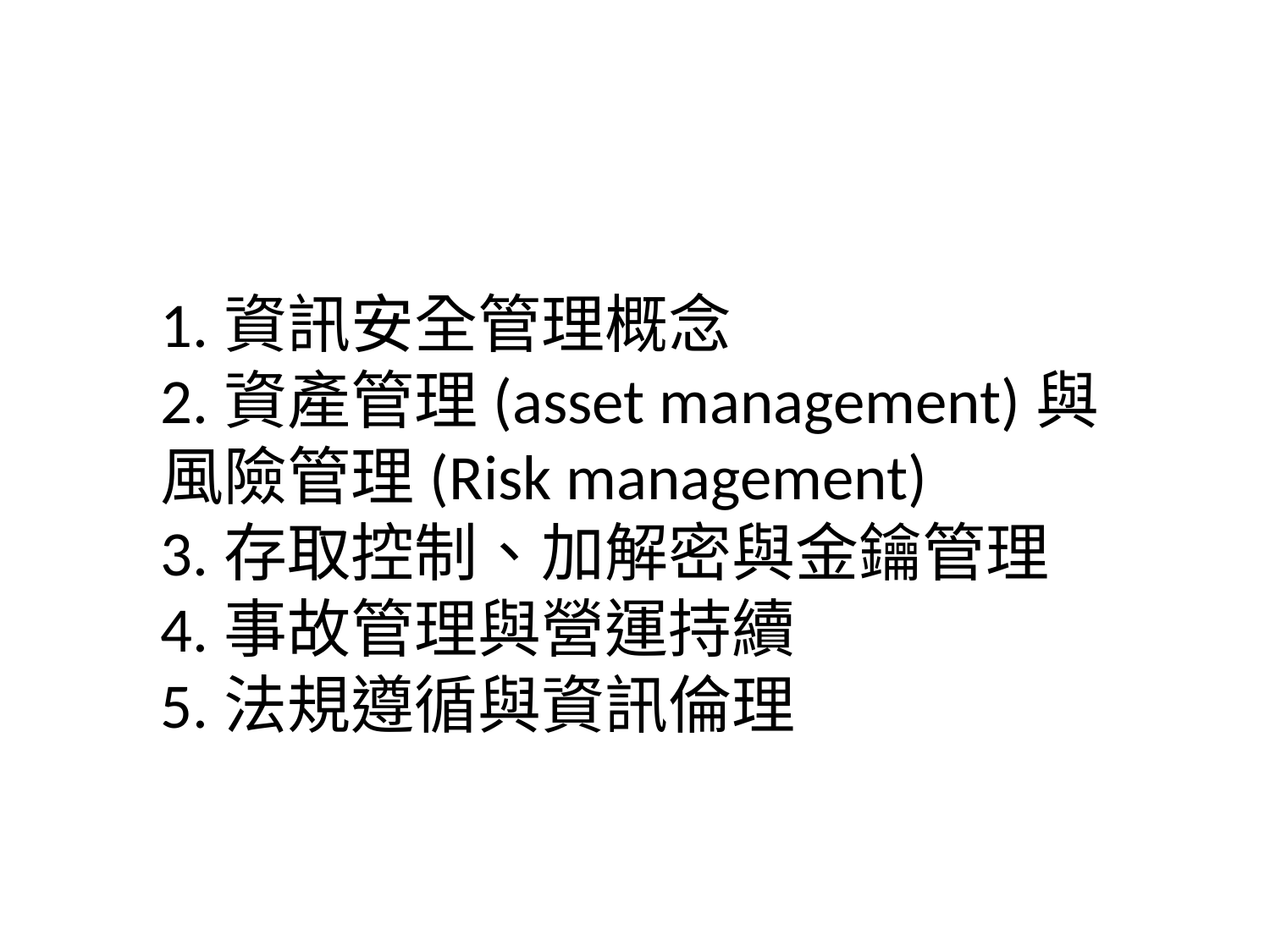

#
1.資訊安全管理概念
2.資產管理(asset management)與風險管理(Risk management)
3.存取控制、加解密與金鑰管理
4.事故管理與營運持續
5.法規遵循與資訊倫理